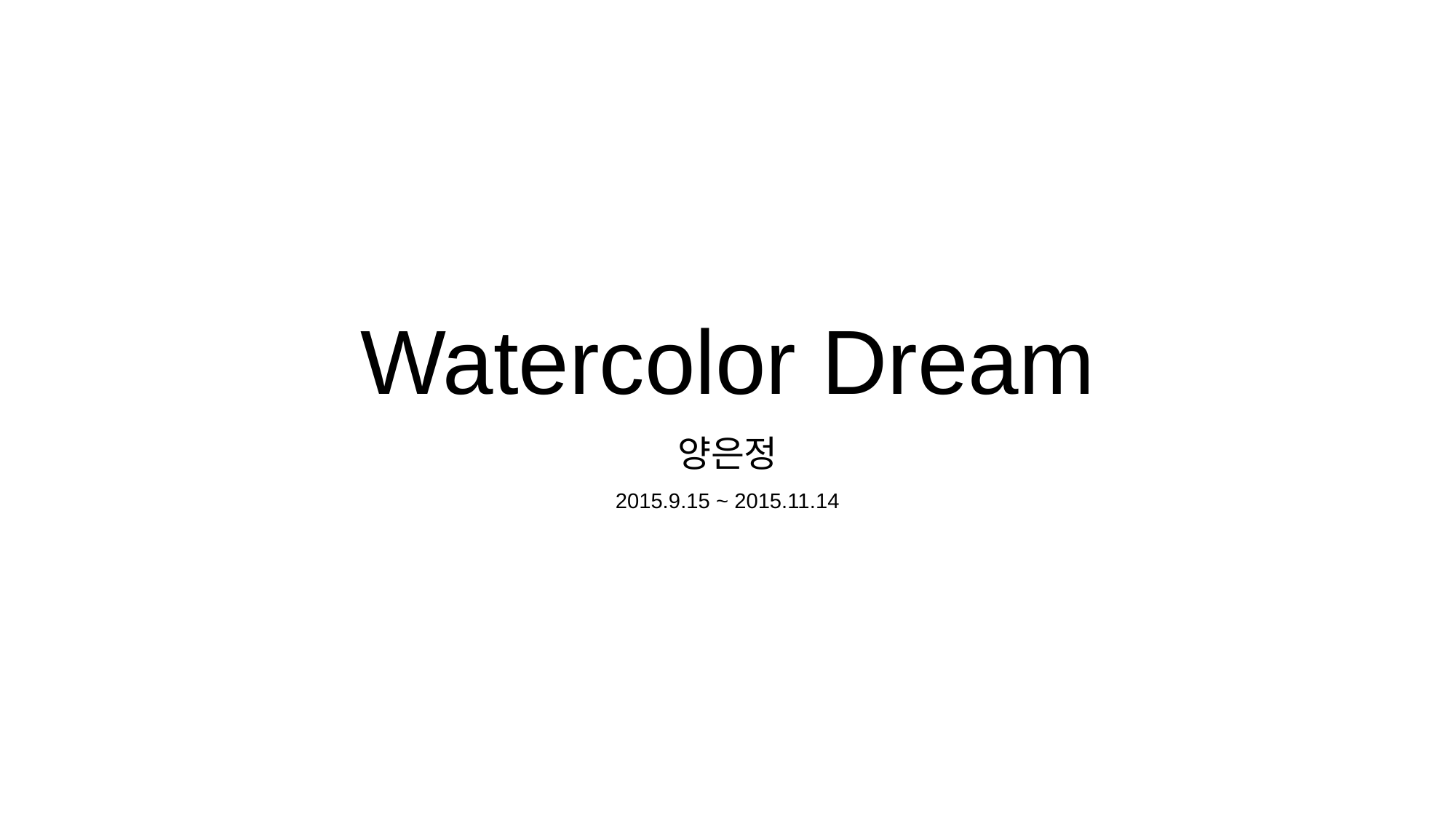

# Watercolor Dream
양은정
2015.9.15 ~ 2015.11.14